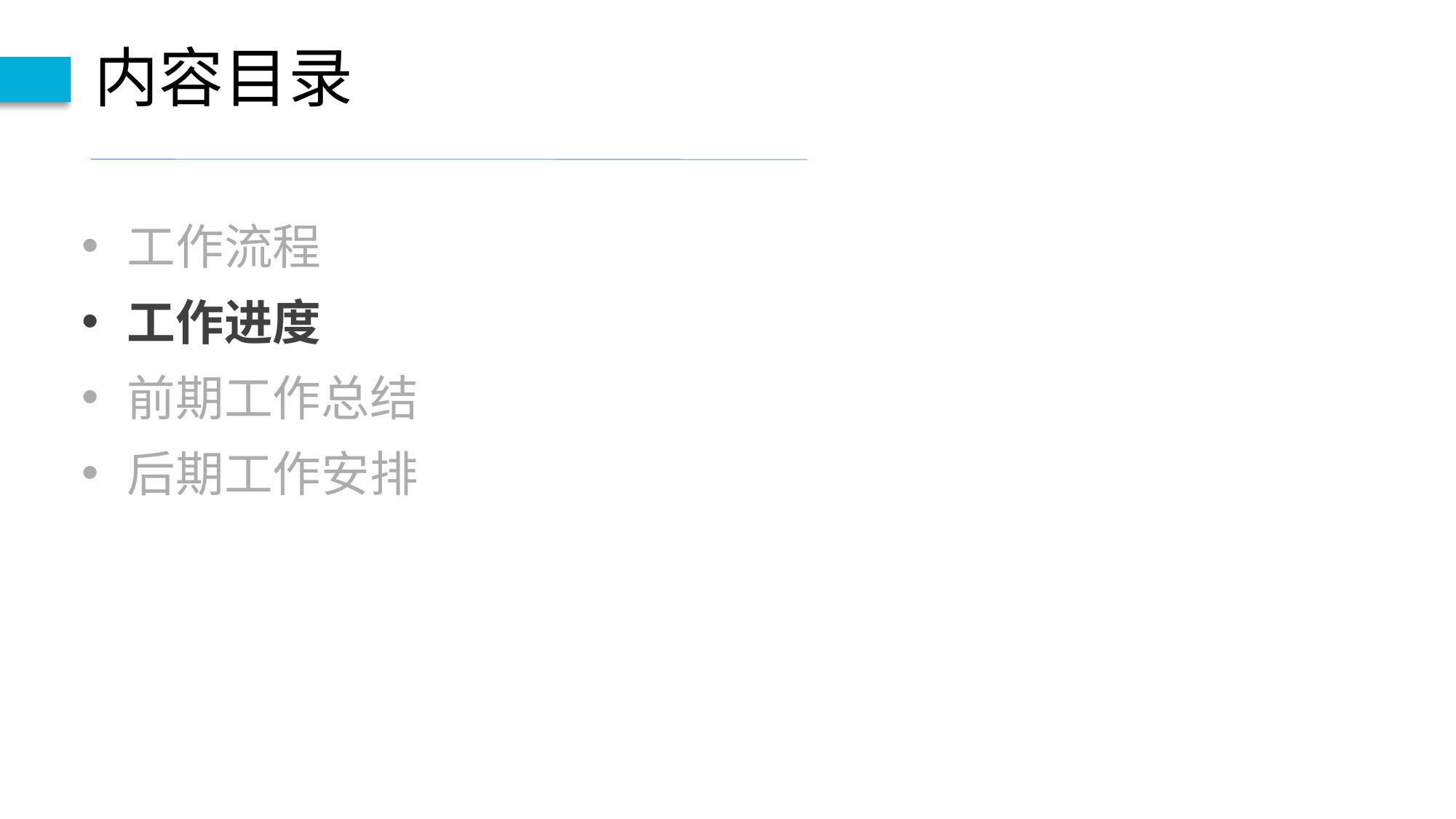

内容目录

工作流程
工作进度
前期工作总结
后期工作安排

随着越来越多人进入互联网